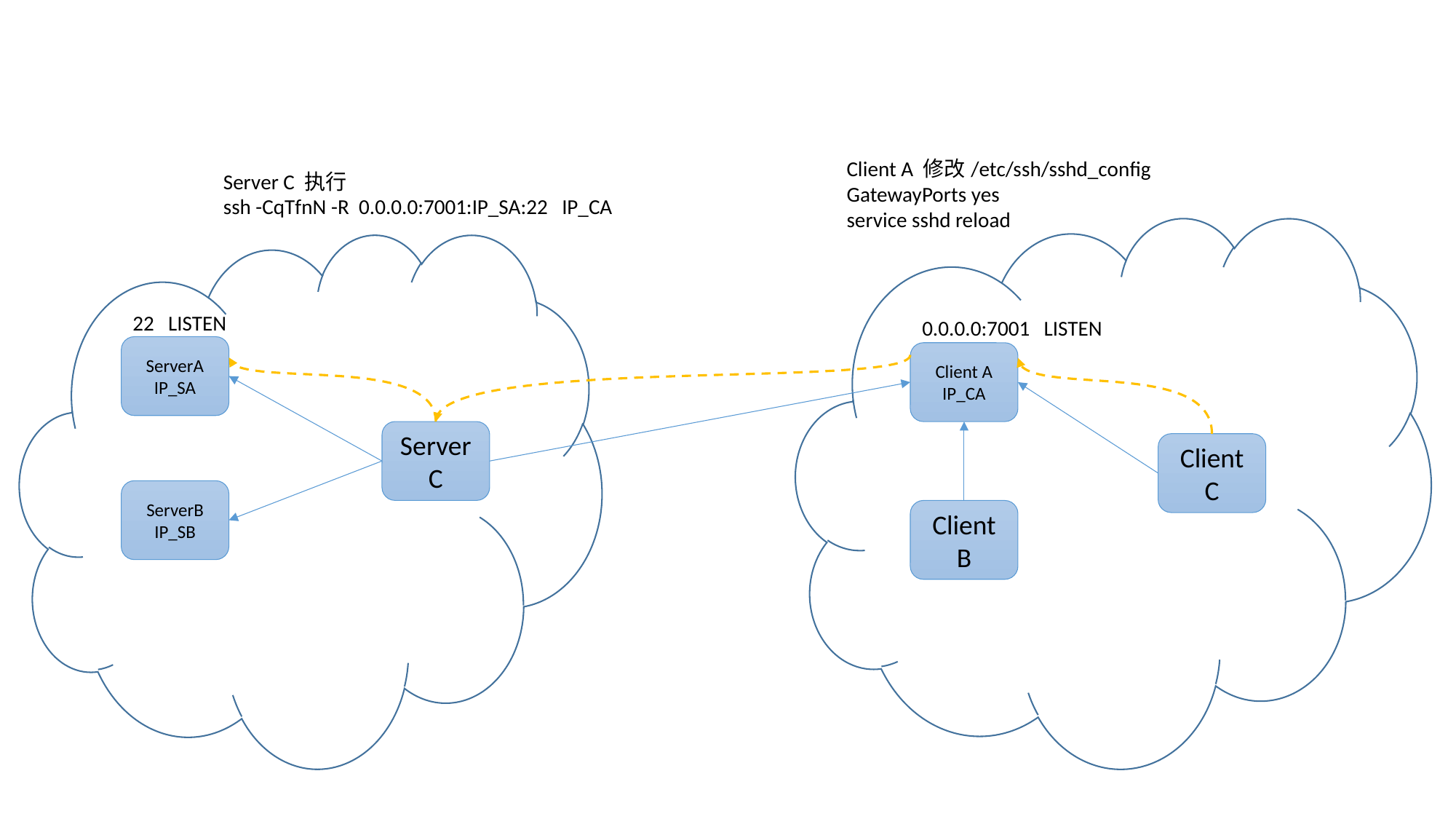

Client A 修改/etc/ssh/sshd_config
GatewayPorts yes
service sshd reload
Server C 执行
ssh -CqTfnN -R  0.0.0.0:7001:IP_SA:22   IP_CA

22   LISTEN
0.0.0.0:7001   LISTEN
ServerA
IP_SA
Client A
IP_CA
ServerC
Client C
ServerB
IP_SB
Client B